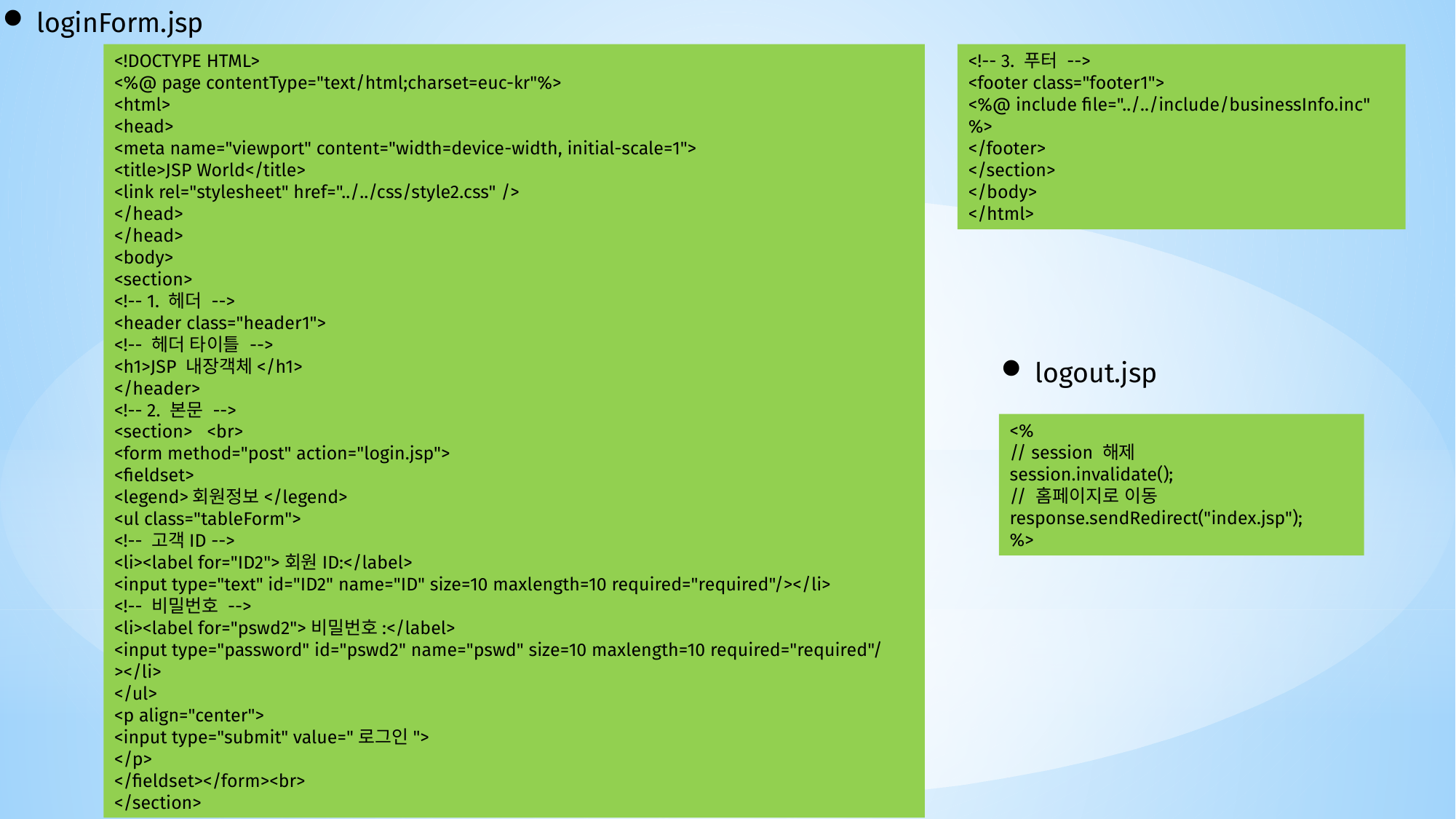

loginForm.jsp
<!DOCTYPE HTML>
<%@ page contentType="text/html;charset=euc-kr"%>
<html>
<head>
<meta name="viewport" content="width=device-width, initial-scale=1">
<title>JSP World</title>
<link rel="stylesheet" href="../../css/style2.css" />
</head>
</head>
<body>
<section>
<!-- 1. 헤더 -->
<header class="header1">
<!-- 헤더 타이틀 -->
<h1>JSP 내장객체</h1>
</header>
<!-- 2. 본문 -->
<section>   <br>
<form method="post" action="login.jsp">
<fieldset>
<legend>회원정보</legend>
<ul class="tableForm">
<!-- 고객ID -->
<li><label for="ID2">회원ID:</label>
<input type="text" id="ID2" name="ID" size=10 maxlength=10 required="required"/></li>
<!-- 비밀번호 -->
<li><label for="pswd2">비밀번호:</label>
<input type="password" id="pswd2" name="pswd" size=10 maxlength=10 required="required"/></li>
</ul>
<p align="center">
<input type="submit" value="로그인">
</p>
</fieldset></form><br>
</section>
<!-- 3. 푸터 -->
<footer class="footer1">
<%@ include file="../../include/businessInfo.inc" %>
</footer>
</section>
</body>
</html>
logout.jsp
<%
// session 해제
session.invalidate();
// 홈페이지로 이동
response.sendRedirect("index.jsp");
%>